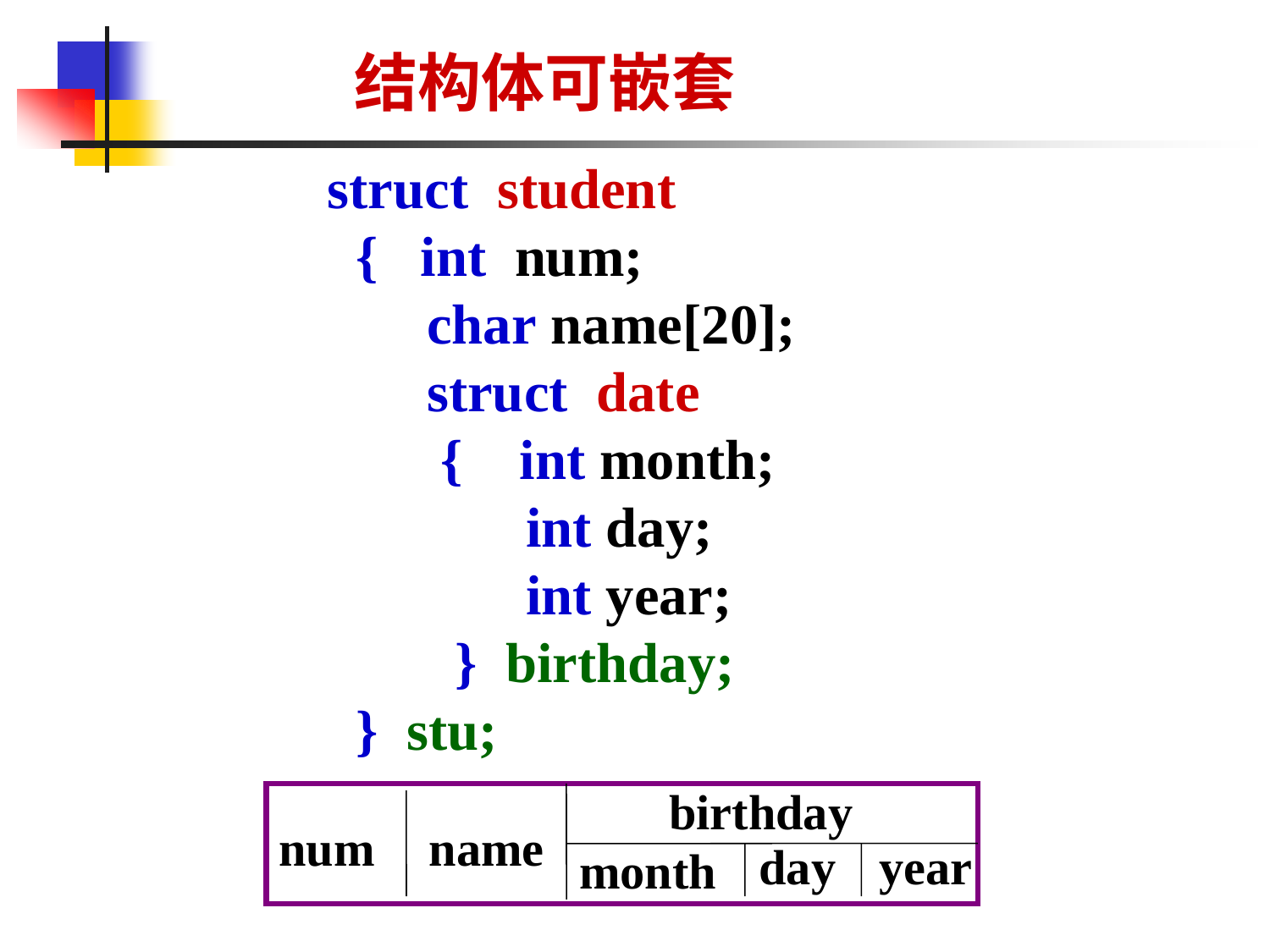

结构体可嵌套
struct  student
  {   int  num;
       char name[20];
       struct  date
        {    int month;
              int day;
              int year;
         }  birthday;
  }  stu;
birthday

num
name
day
year
month